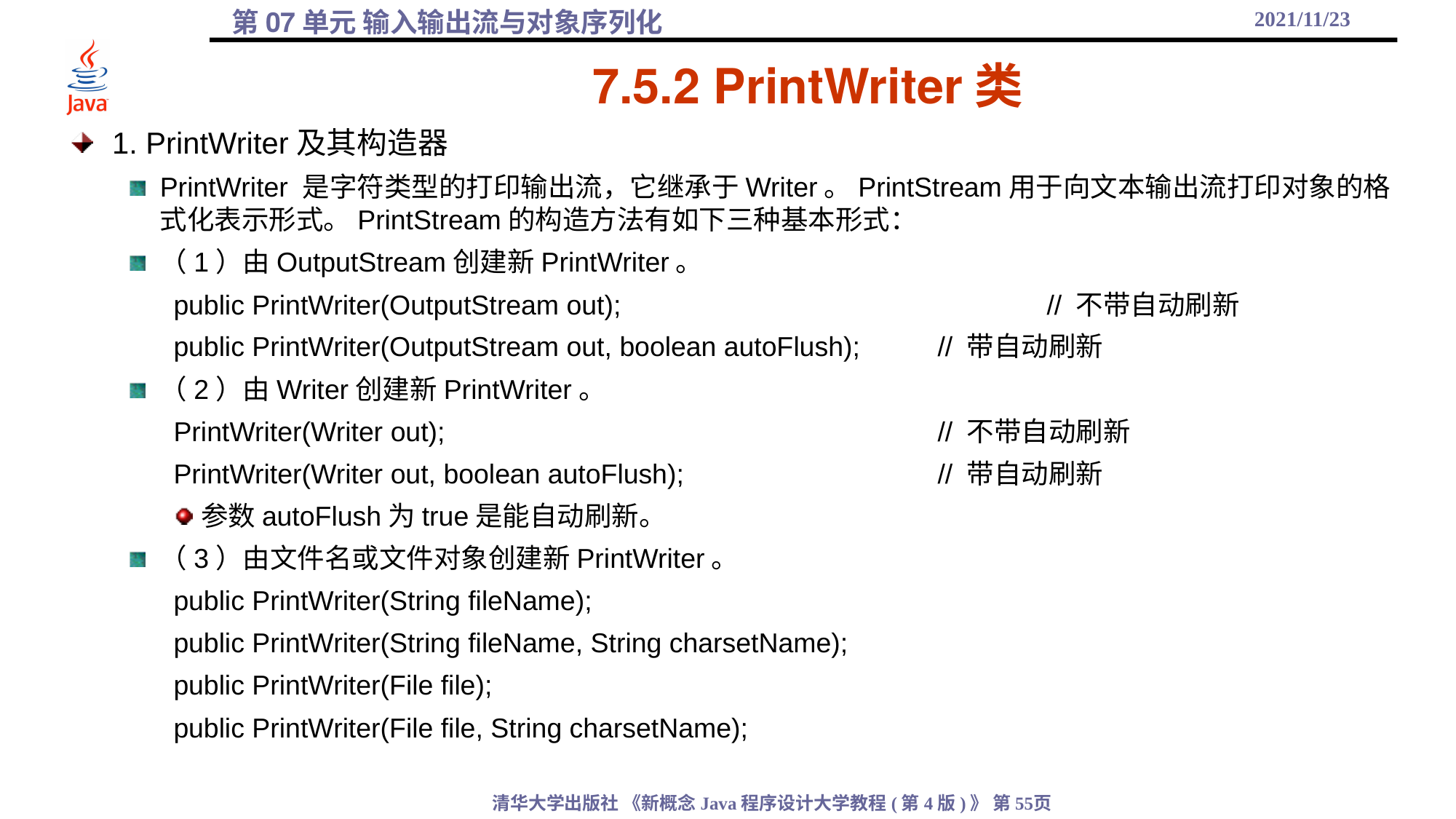

2021/11/23
# 7.5.2 PrintWriter类
1. PrintWriter及其构造器
PrintWriter 是字符类型的打印输出流，它继承于Writer。PrintStream用于向文本输出流打印对象的格式化表示形式。PrintStream的构造方法有如下三种基本形式：
（1）由OutputStream创建新PrintWriter。
public PrintWriter(OutputStream out); 				// 不带自动刷新
public PrintWriter(OutputStream out, boolean autoFlush); 	// 带自动刷新
（2）由Writer创建新PrintWriter。
PrintWriter(Writer out); 					// 不带自动刷新
PrintWriter(Writer out, boolean autoFlush);			// 带自动刷新
参数autoFlush为true是能自动刷新。
（3）由文件名或文件对象创建新PrintWriter。
public PrintWriter(String fileName);
public PrintWriter(String fileName, String charsetName);
public PrintWriter(File file);
public PrintWriter(File file, String charsetName);